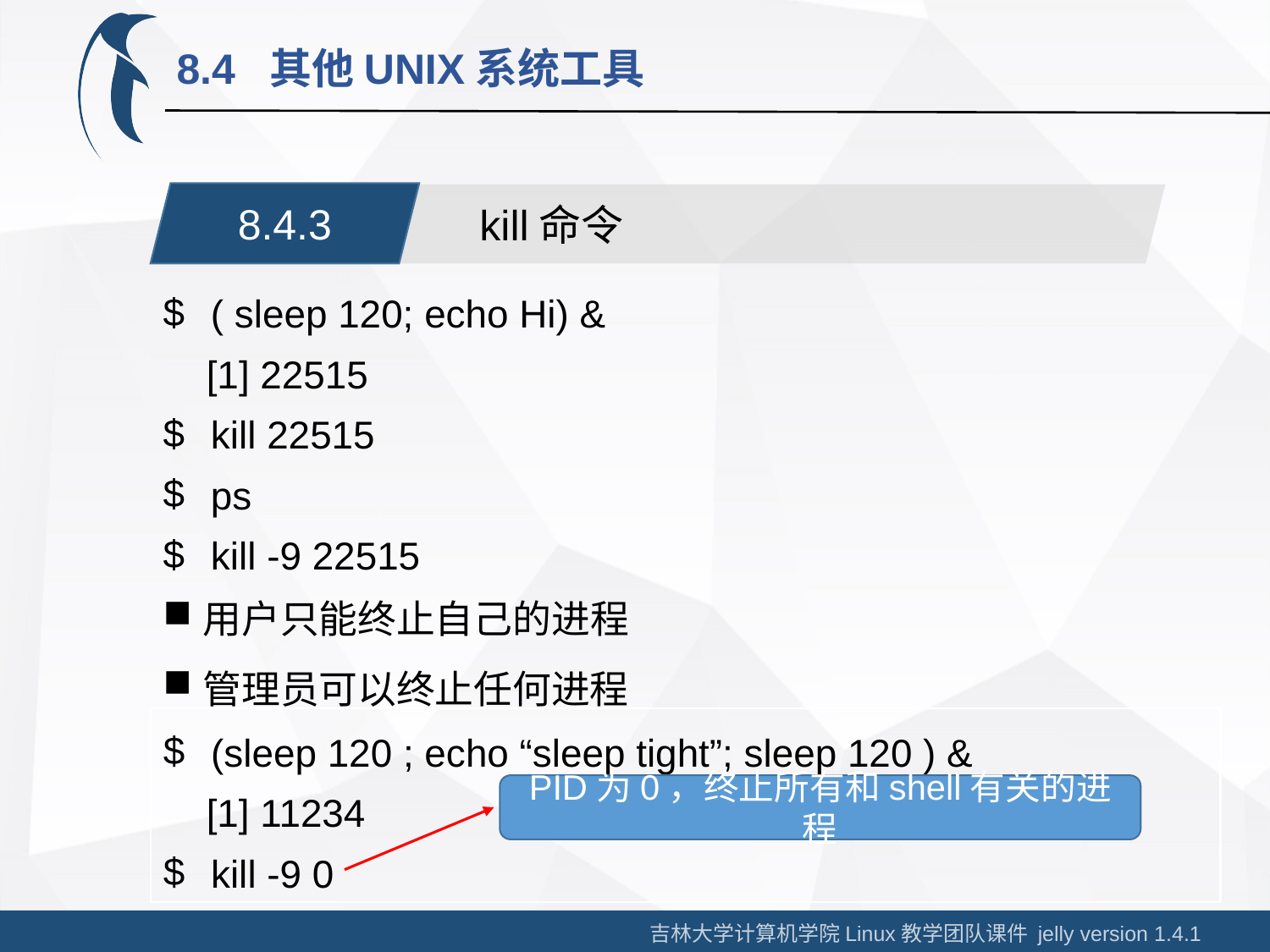

8.4  其他UNIX系统工具
8.4.3
kill命令
( sleep 120; echo Hi) &
    [1] 22515
kill 22515
ps
kill -9 22515
用户只能终止自己的进程
管理员可以终止任何进程
(sleep 120 ; echo “sleep tight”; sleep 120 ) &
    [1] 11234
kill -9 0
PID为0，终止所有和shell有关的进程